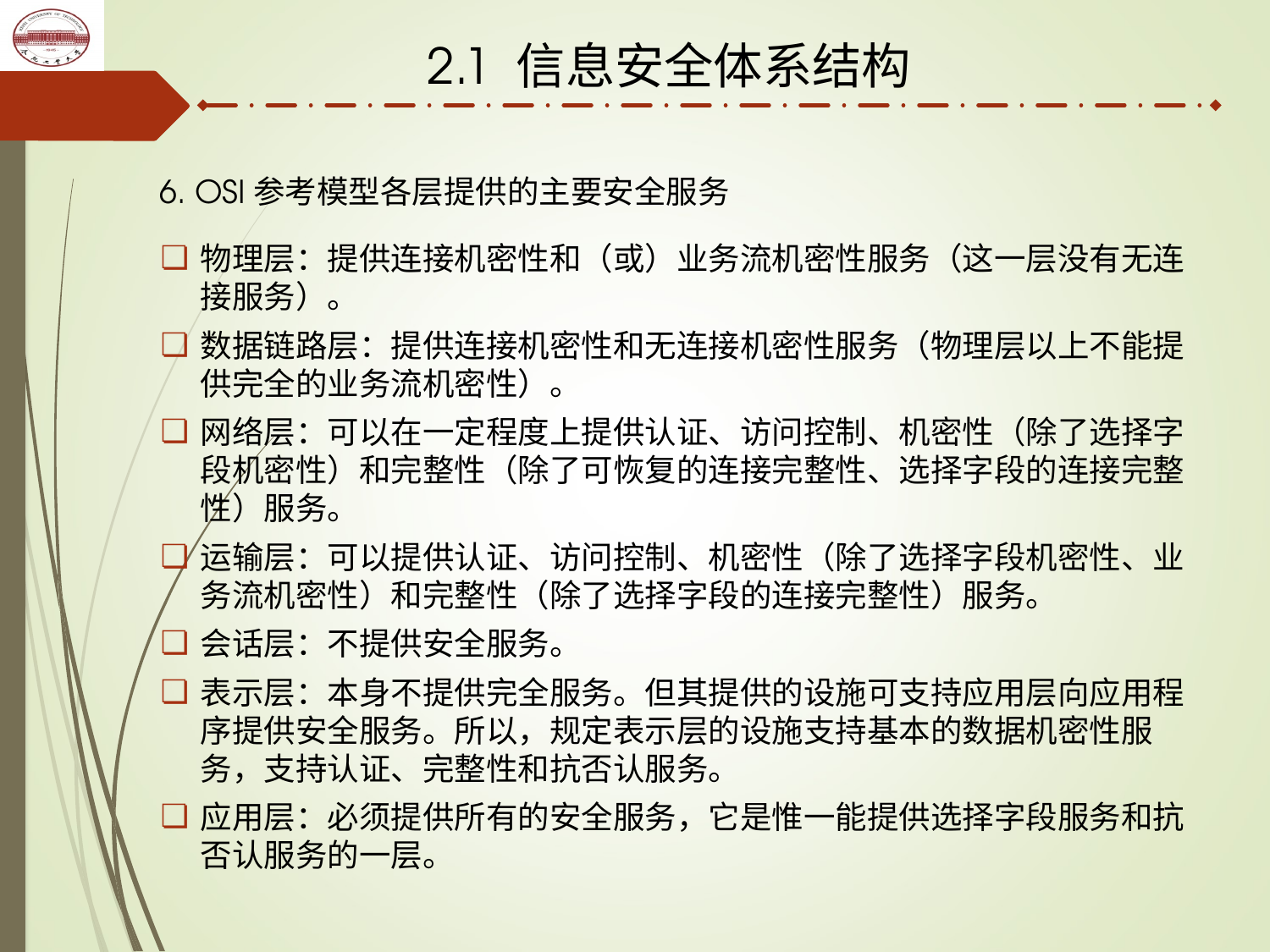

2.1 信息安全体系结构
6. OSI参考模型各层提供的主要安全服务
物理层：提供连接机密性和（或）业务流机密性服务（这一层没有无连接服务）。
数据链路层：提供连接机密性和无连接机密性服务（物理层以上不能提供完全的业务流机密性）。
网络层：可以在一定程度上提供认证、访问控制、机密性（除了选择字段机密性）和完整性（除了可恢复的连接完整性、选择字段的连接完整性）服务。
运输层：可以提供认证、访问控制、机密性（除了选择字段机密性、业务流机密性）和完整性（除了选择字段的连接完整性）服务。
会话层：不提供安全服务。
表示层：本身不提供完全服务。但其提供的设施可支持应用层向应用程序提供安全服务。所以，规定表示层的设施支持基本的数据机密性服务，支持认证、完整性和抗否认服务。
应用层：必须提供所有的安全服务，它是惟一能提供选择字段服务和抗否认服务的一层。